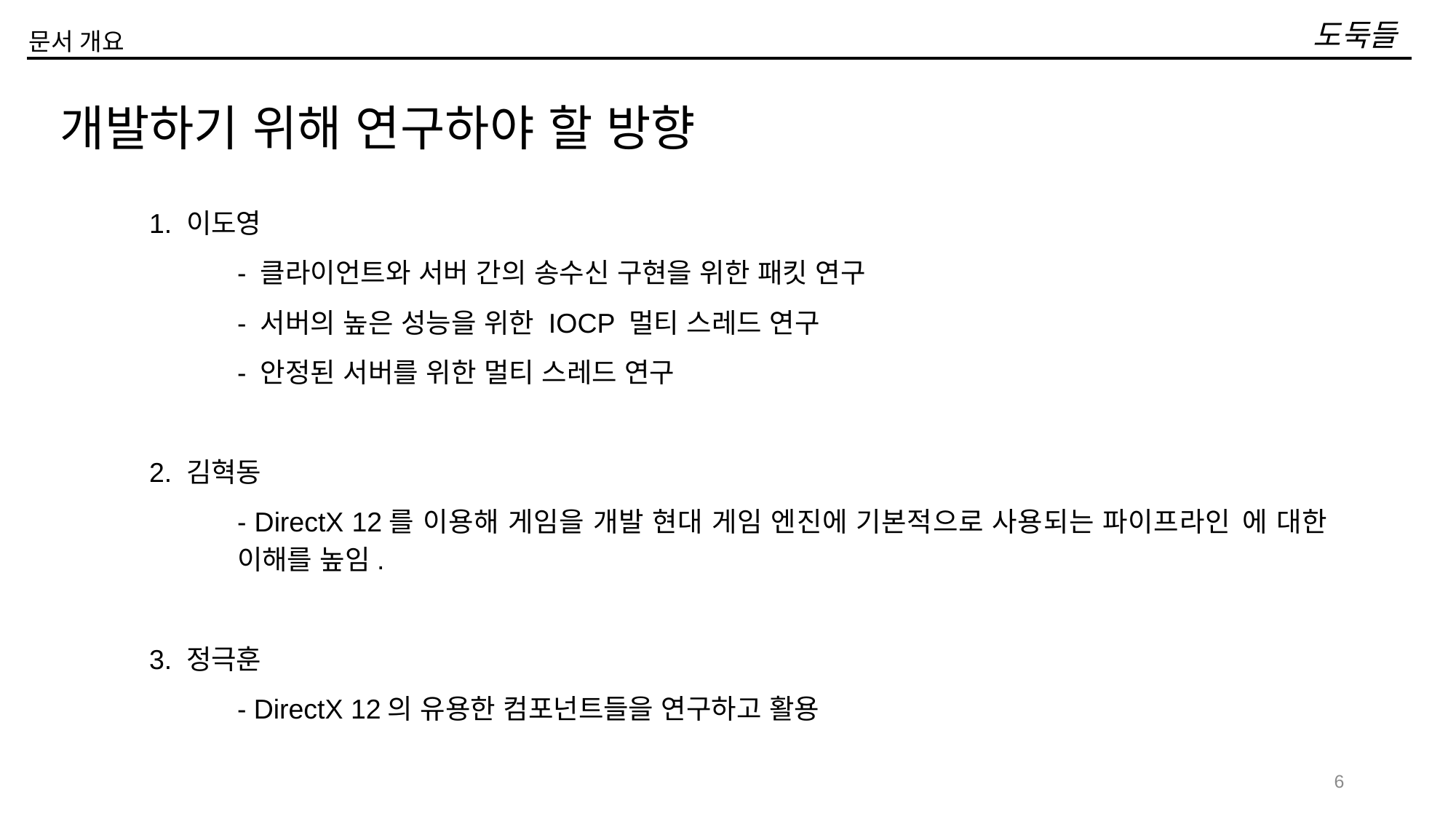

# 도둑들
문서 개요
개발하기 위해 연구하야 할 방향
1. 이도영
	- 클라이언트와 서버 간의 송수신 구현을 위한 패킷 연구
	- 서버의 높은 성능을 위한 IOCP 멀티 스레드 연구
	- 안정된 서버를 위한 멀티 스레드 연구

2. 김혁동
	- DirectX 12를 이용해 게임을 개발 현대 게임 엔진에 기본적으로 사용되는 파이프라인 	에 대한 	이해를 높임.

3. 정극훈
	- DirectX 12의 유용한 컴포넌트들을 연구하고 활용
6